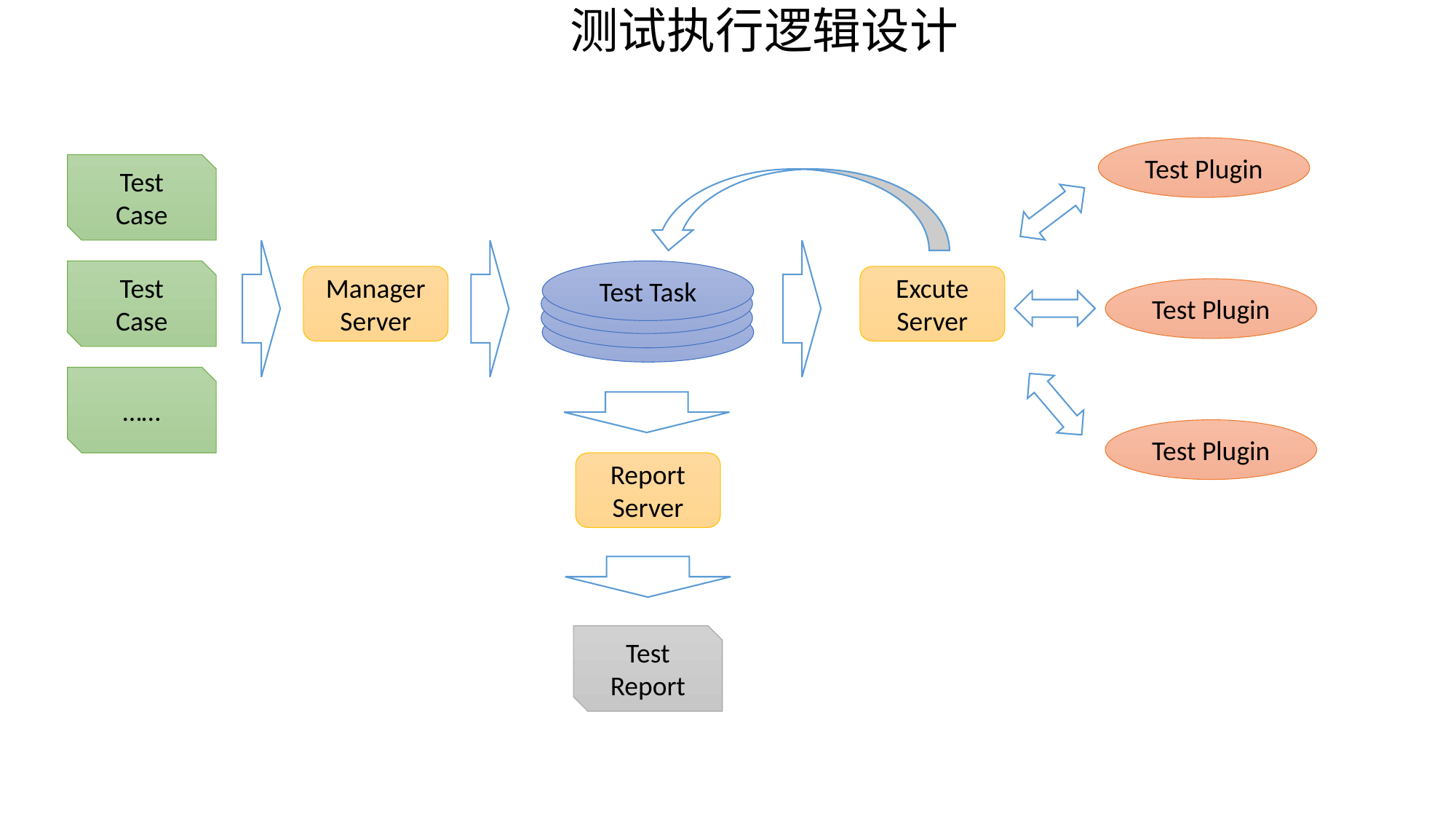

测试执行逻辑设计

Test Plugin
Test
Case

Test
Case
Test Task
Test Task
Test Task
Test Task
Manager Server
Excute
Server
Test Plugin

……

Test Plugin
Report
Server

Test Report